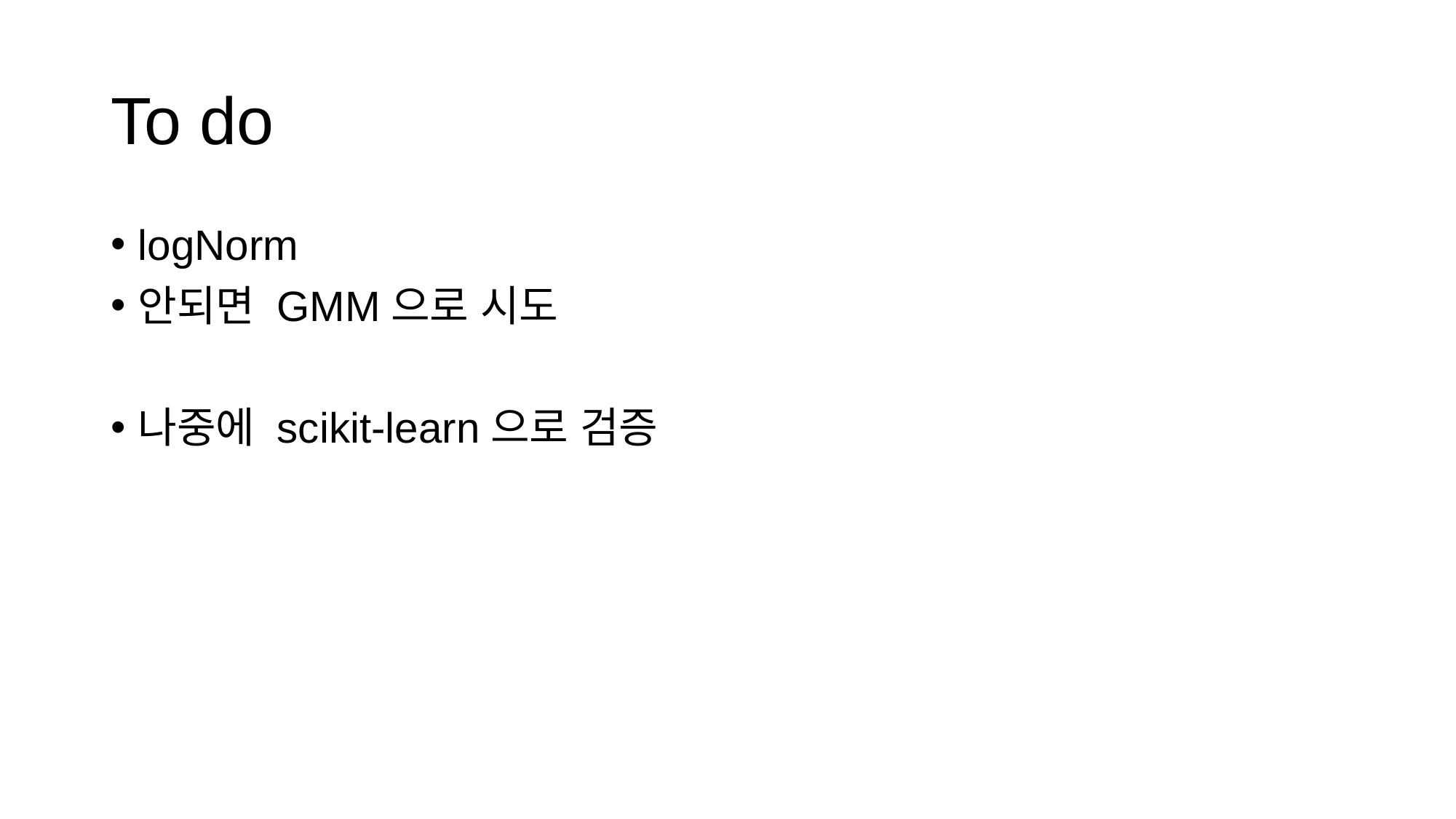

# To do
logNorm
안되면 GMM으로 시도

나중에 scikit-learn으로 검증